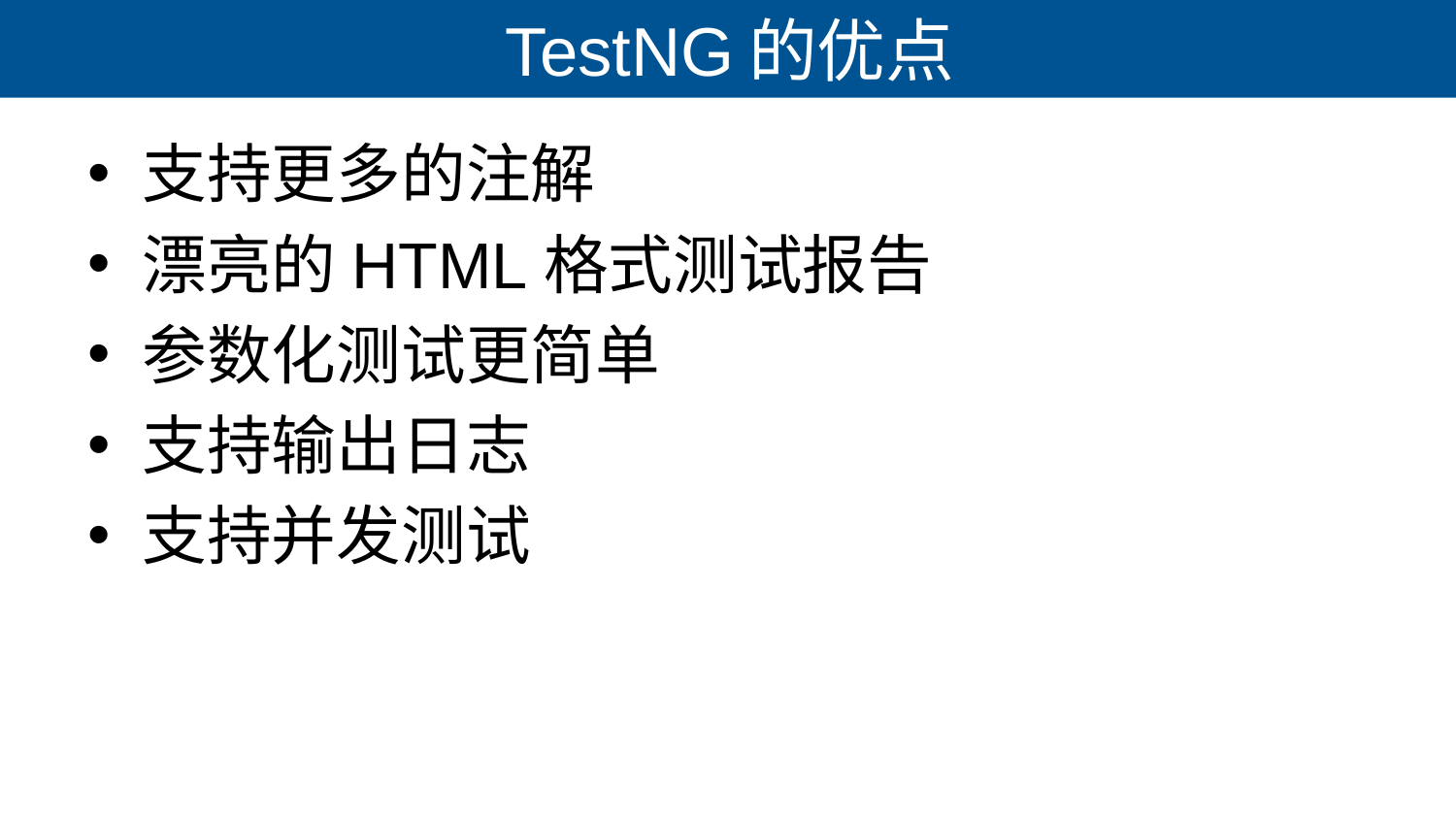

# TestNG的优点
支持更多的注解
漂亮的HTML格式测试报告
参数化测试更简单
支持输出日志
支持并发测试